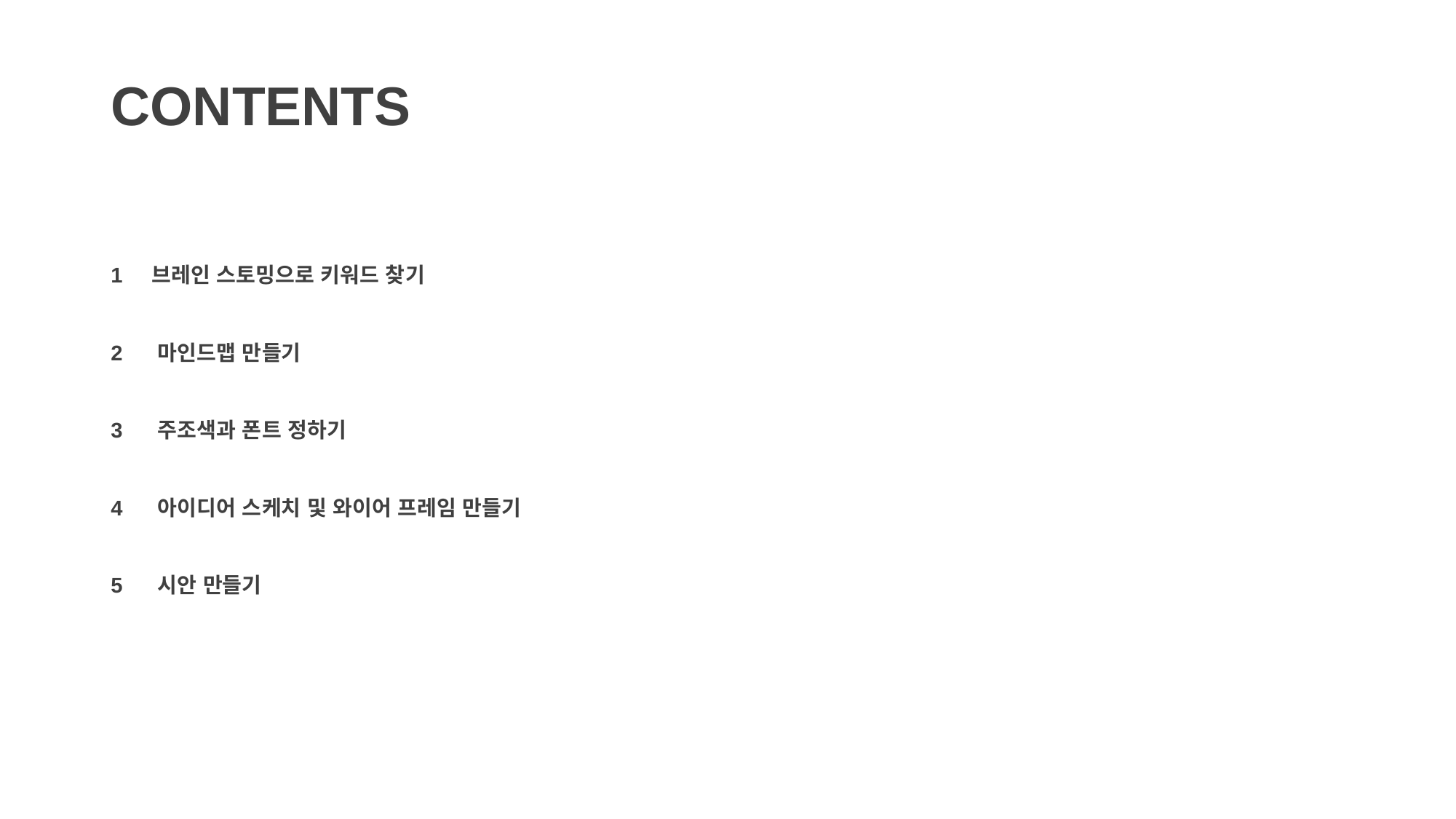

CONTENTS
1    브레인 스토밍으로 키워드 찾기
2     마인드맵 만들기
3     주조색과 폰트 정하기
4     아이디어 스케치 및 와이어 프레임 만들기
5     시안 만들기